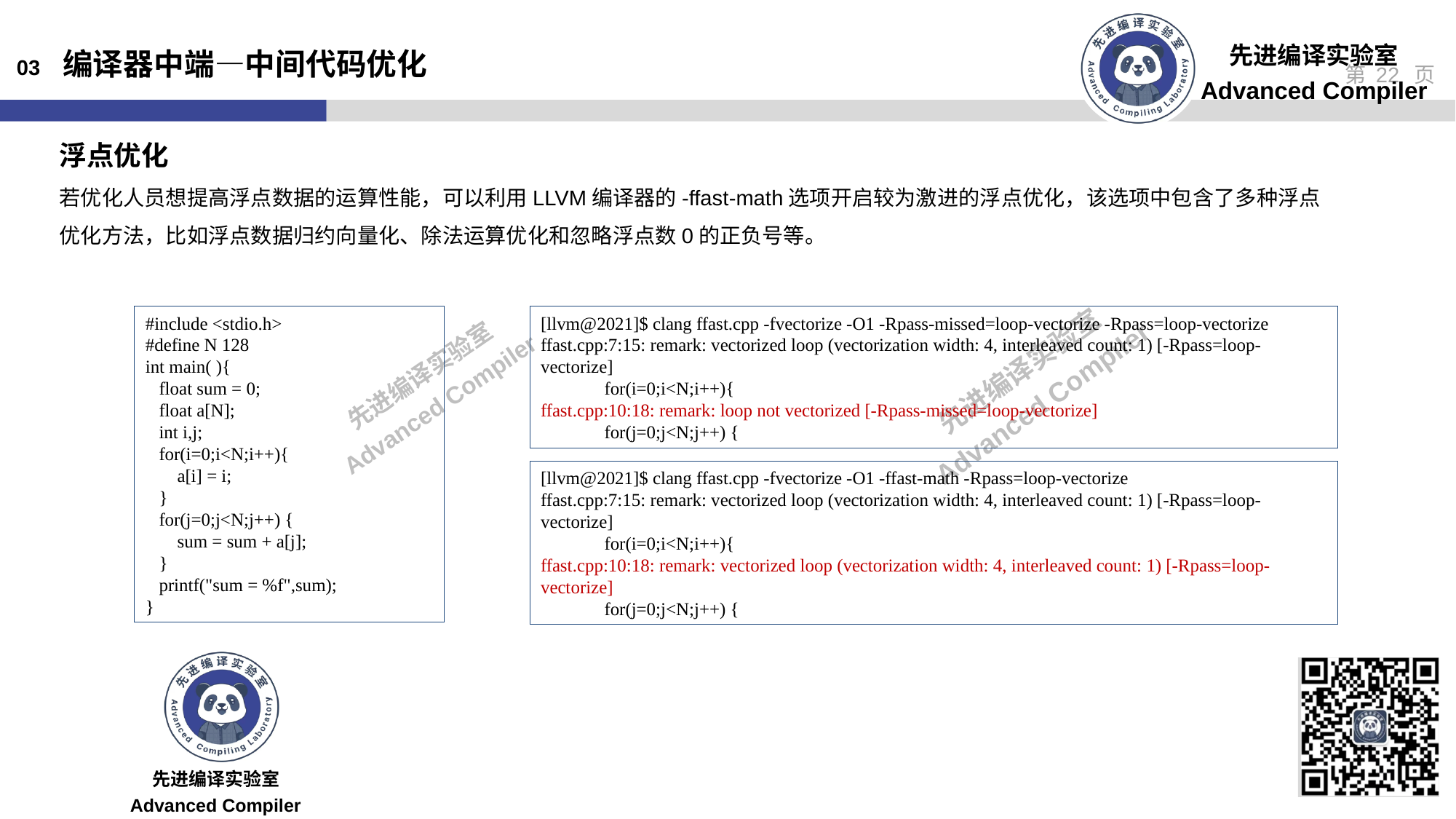

03  编译器中端—中间代码优化
浮点优化
若优化人员想提高浮点数据的运算性能，可以利用LLVM编译器的-ffast-math选项开启较为激进的浮点优化，该选项中包含了多种浮点优化方法，比如浮点数据归约向量化、除法运算优化和忽略浮点数0的正负号等。
#include <stdio.h>
#define N 128
int main( ){
   float sum = 0;
   float a[N];
   int i,j;
   for(i=0;i<N;i++){
       a[i] = i;
   }
   for(j=0;j<N;j++) {
       sum = sum + a[j];
   }
   printf("sum = %f",sum);
}
[llvm@2021]$ clang ffast.cpp -fvectorize -O1 -Rpass-missed=loop-vectorize -Rpass=loop-vectorize
ffast.cpp:7:15: remark: vectorized loop (vectorization width: 4, interleaved count: 1) [-Rpass=loop-vectorize]
              for(i=0;i<N;i++){
ffast.cpp:10:18: remark: loop not vectorized [-Rpass-missed=loop-vectorize]
              for(j=0;j<N;j++) {
[llvm@2021]$ clang ffast.cpp -fvectorize -O1 -ffast-math -Rpass=loop-vectorize
ffast.cpp:7:15: remark: vectorized loop (vectorization width: 4, interleaved count: 1) [-Rpass=loop-vectorize]
              for(i=0;i<N;i++){
ffast.cpp:10:18: remark: vectorized loop (vectorization width: 4, interleaved count: 1) [-Rpass=loop-vectorize]
              for(j=0;j<N;j++) {